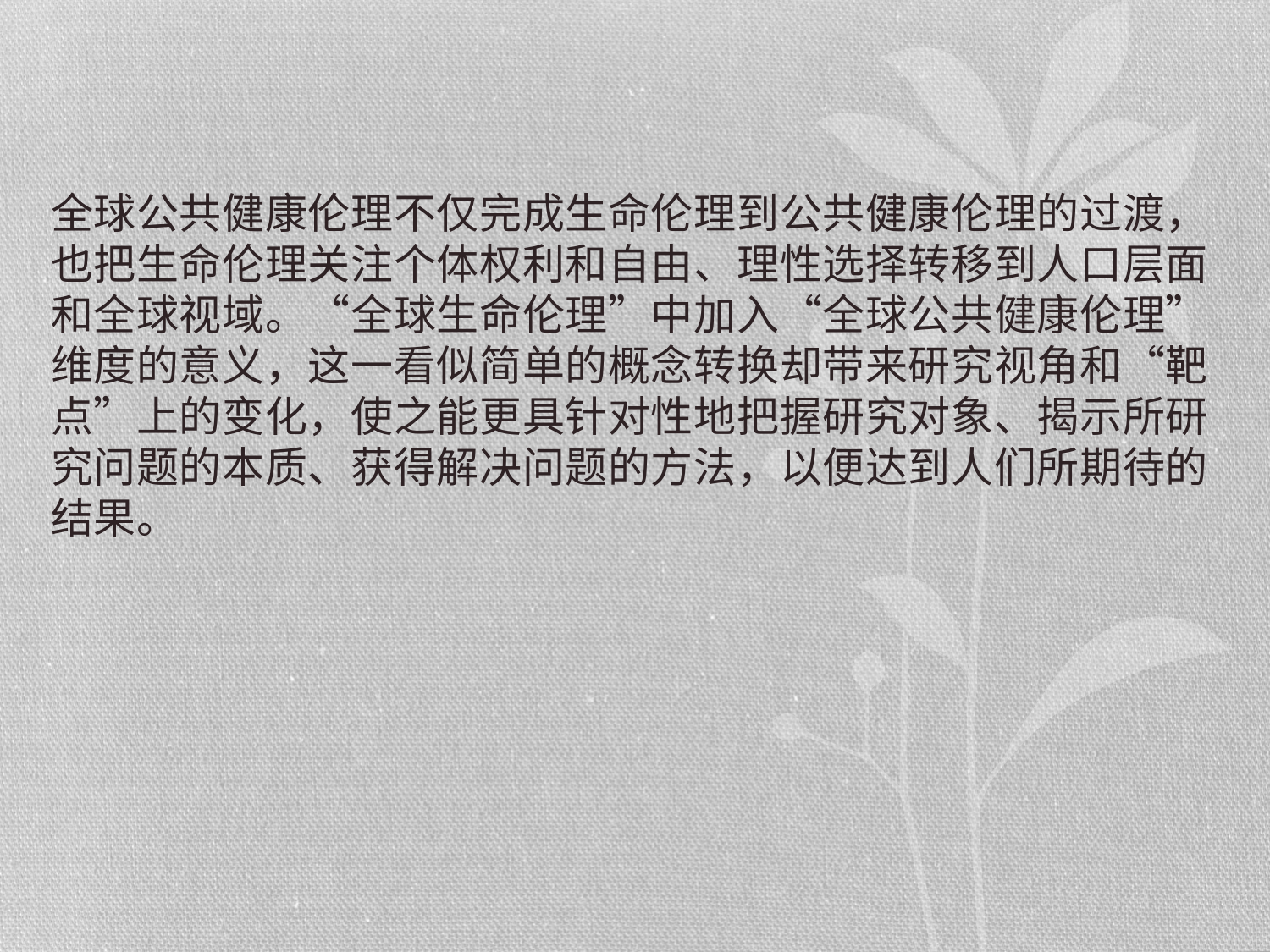

#
全球公共健康伦理不仅完成生命伦理到公共健康伦理的过渡，也把生命伦理关注个体权利和自由、理性选择转移到人口层面和全球视域。“全球生命伦理”中加入“全球公共健康伦理”维度的意义，这一看似简单的概念转换却带来研究视角和“靶点”上的变化，使之能更具针对性地把握研究对象、揭示所研究问题的本质、获得解决问题的方法，以便达到人们所期待的结果。